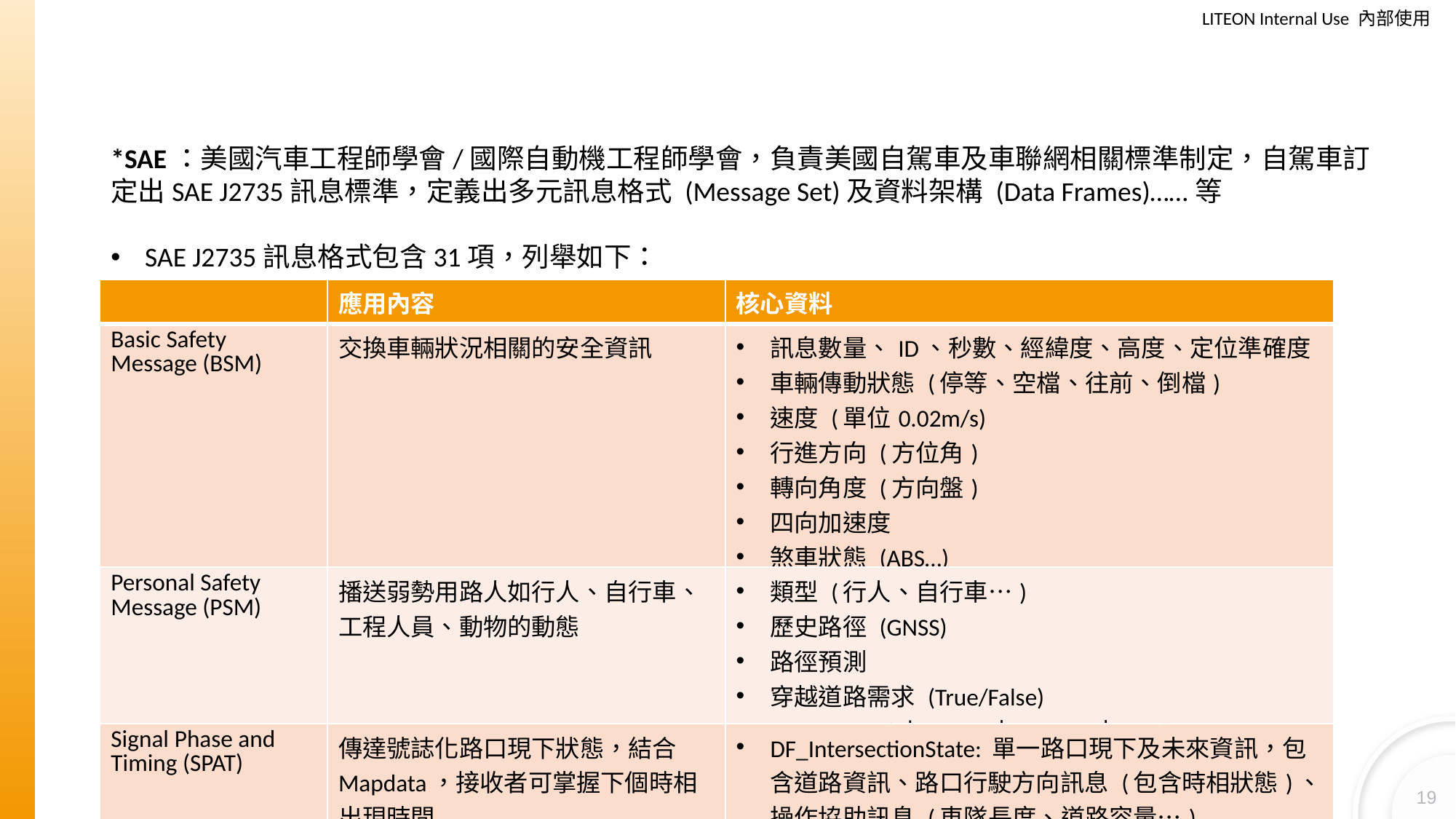

#
*SAE：美國汽車工程師學會/國際自動機工程師學會，負責美國自駕車及車聯網相關標準制定，自駕車訂定出SAE J2735訊息標準，定義出多元訊息格式 (Message Set)及資料架構 (Data Frames)……等

SAE J2735訊息格式包含31項，列舉如下：
|  | 應用內容 | 核心資料 |
| --- | --- | --- |
| Basic Safety Message (BSM) | 交換車輛狀況相關的安全資訊 | 訊息數量、ID、秒數、經緯度、高度、定位準確度 車輛傳動狀態 (停等、空檔、往前、倒檔) 速度 (單位0.02m/s) 行進方向 (方位角) 轉向角度 (方向盤) 四向加速度 煞車狀態 (ABS…) 車輛大小 |
| Personal Safety Message (PSM) | 播送弱勢用路人如行人、自行車、工程人員、動物的動態 | 類型 (行人、自行車…) 歷史路徑 (GNSS) 路徑預測 穿越道路需求 (True/False) Cluster size (小2-5、中6-10、大10+) |
| Signal Phase and Timing (SPAT) | 傳達號誌化路口現下狀態，結合Mapdata，接收者可掌握下個時相出現時間 | DF\_IntersectionState: 單一路口現下及未來資訊，包含道路資訊、路口行駛方向訊息 (包含時相狀態)、操作協助訊息 (車隊長度、道路容量…) |
| MapData (MAP) | 傳達地理資訊，包含路段細節、車道數、彎道曲度… |  |
| Signal Request Message (SRM) | 車輛優先通行 | 號誌要求包裹: |
| Signal Status Message (SSM) | RSU於號誌化路口發送之現下號誌狀態及優先要求資訊 |  |
| Traveler Information Message (TIM) | 旅行建議及道路資訊提供 |  |
| Sensor Data Sharing Message (SDSM) | 預留未來使用 |  |
19